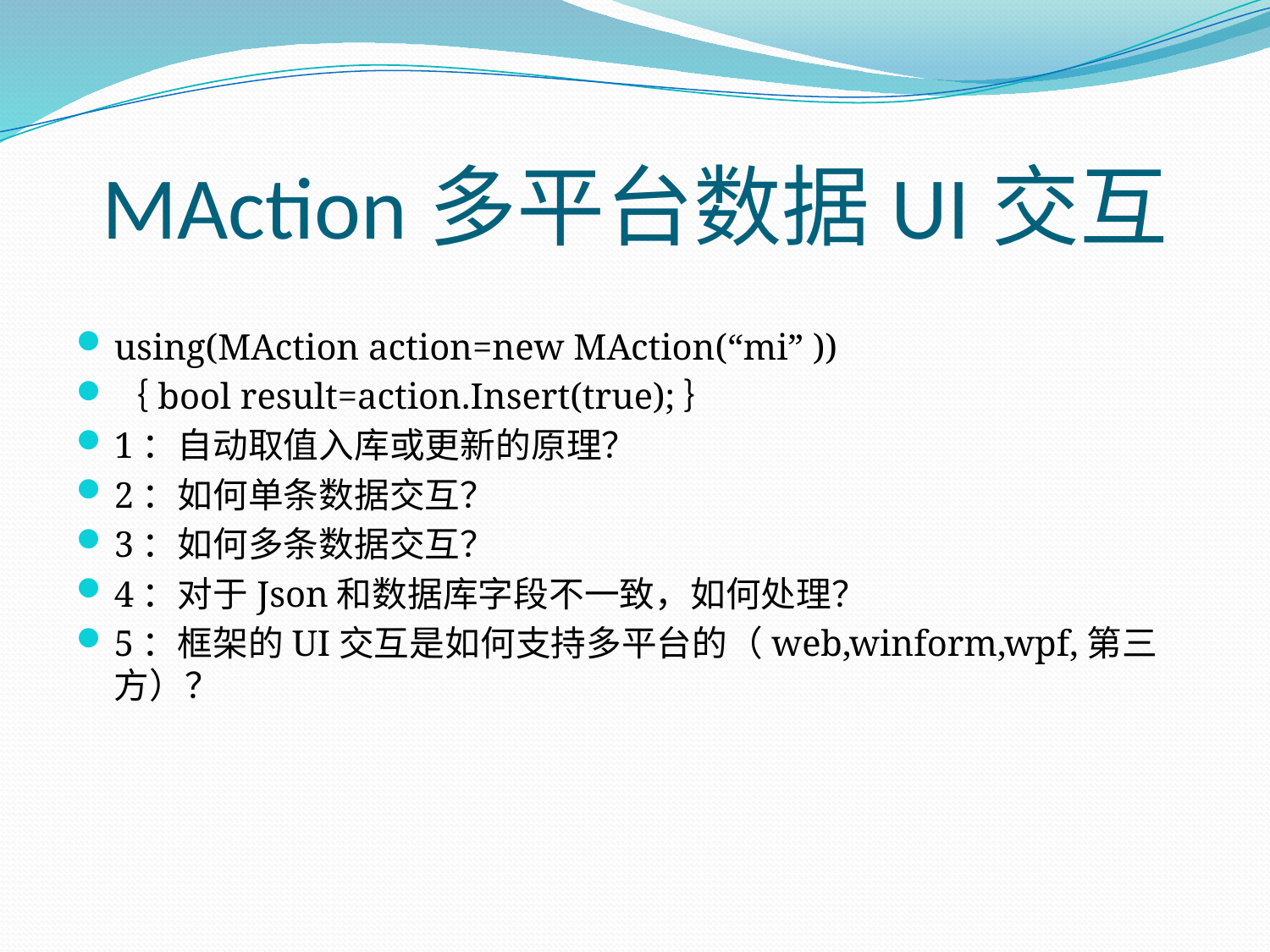

# MAction多平台数据UI交互

using(MAction action=new MAction(“mi” ))
｛bool result=action.Insert(true);｝
1：自动取值入库或更新的原理？
2：如何单条数据交互？
3：如何多条数据交互？
4：对于Json和数据库字段不一致，如何处理？
5：框架的UI交互是如何支持多平台的（web,winform,wpf,第三方）？